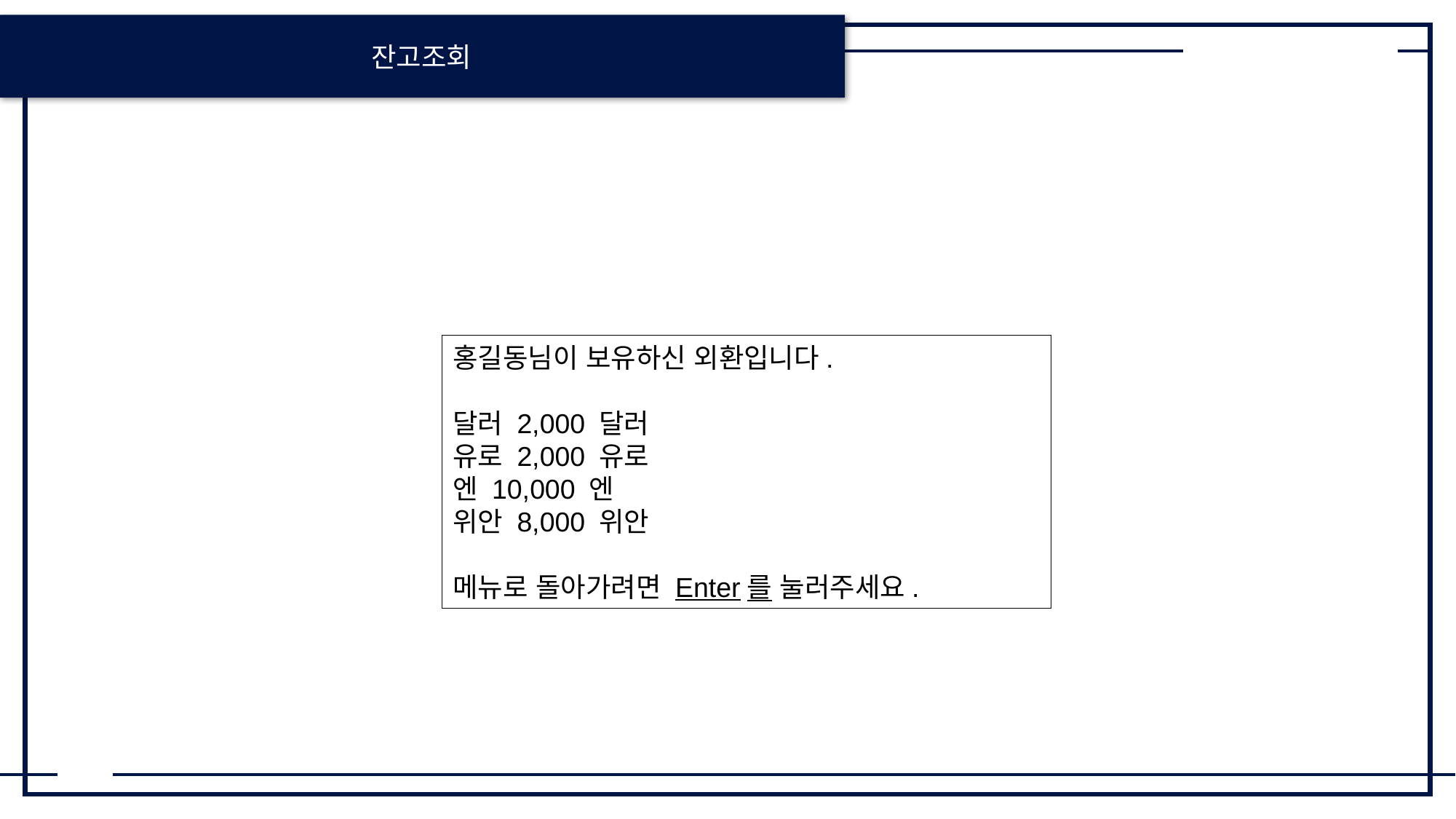

잔고조회

홍길동님이 보유하신 외환입니다.

달러 2,000 달러
유로 2,000 유로
엔 10,000 엔
위안 8,000 위안

메뉴로 돌아가려면 Enter를 눌러주세요.